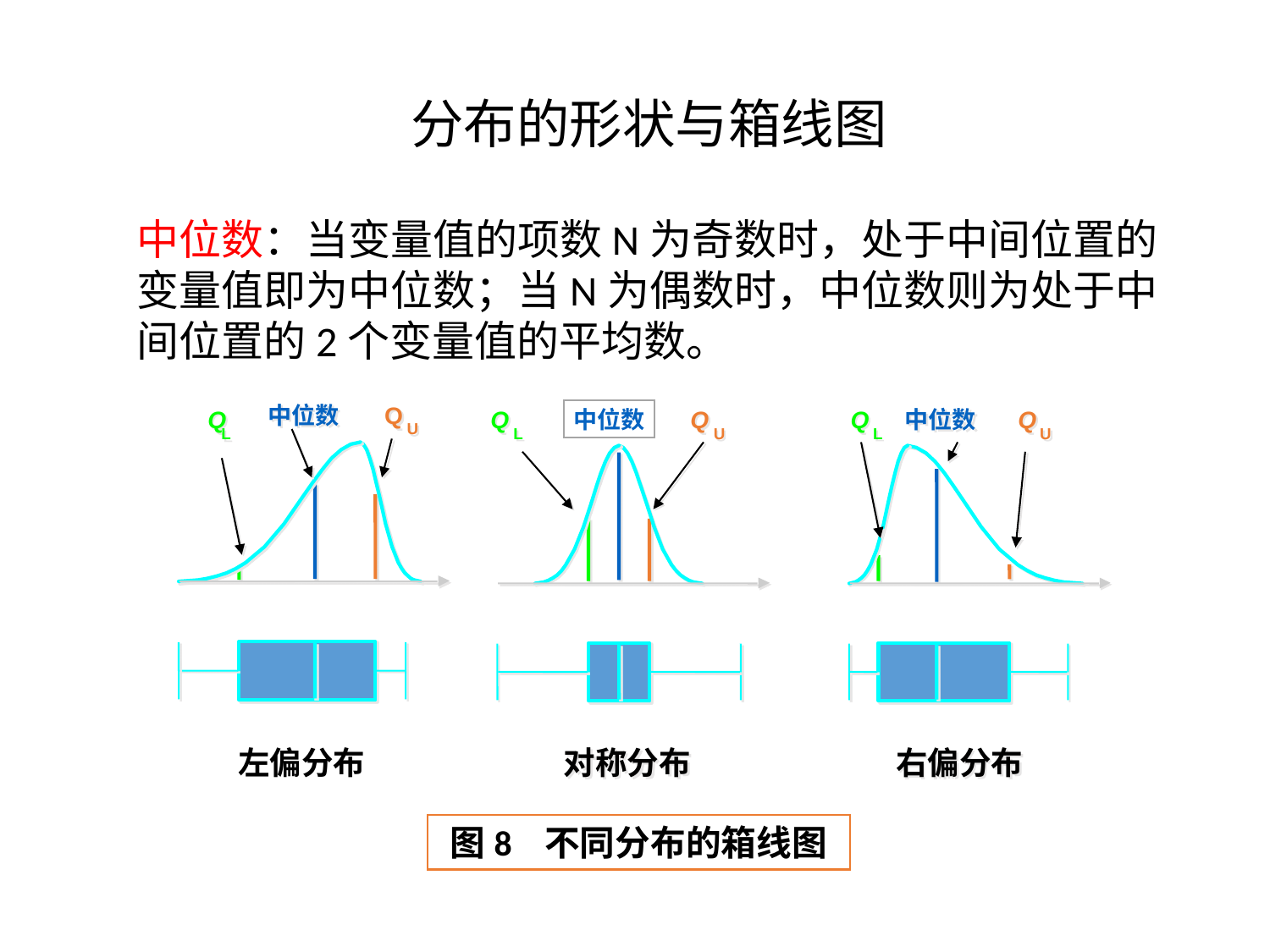

# 分布的形状与箱线图
中位数：当变量值的项数N为奇数时，处于中间位置的变量值即为中位数；当N为偶数时，中位数则为处于中间位置的2个变量值的平均数。
中位数

Q
Q
U
L

左偏分布

Q
中位数

Q
L
U

对称分布
Q

中位数

Q
L
U

右偏分布
图8   不同分布的箱线图